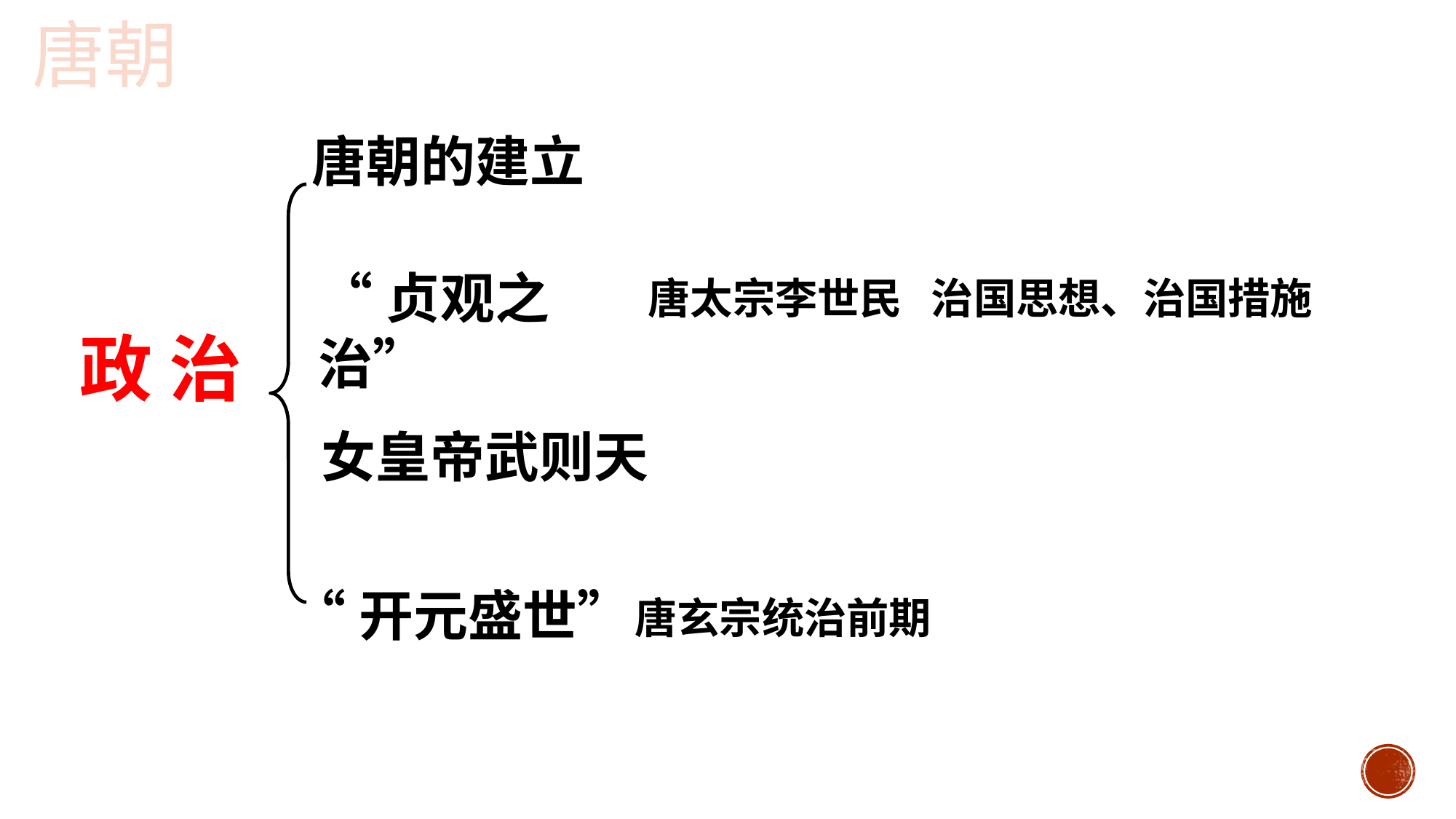

唐朝
唐朝的建立

“贞观之治”
唐太宗李世民   治国思想、治国措施
政 治
女皇帝武则天
“开元盛世”
唐玄宗统治前期